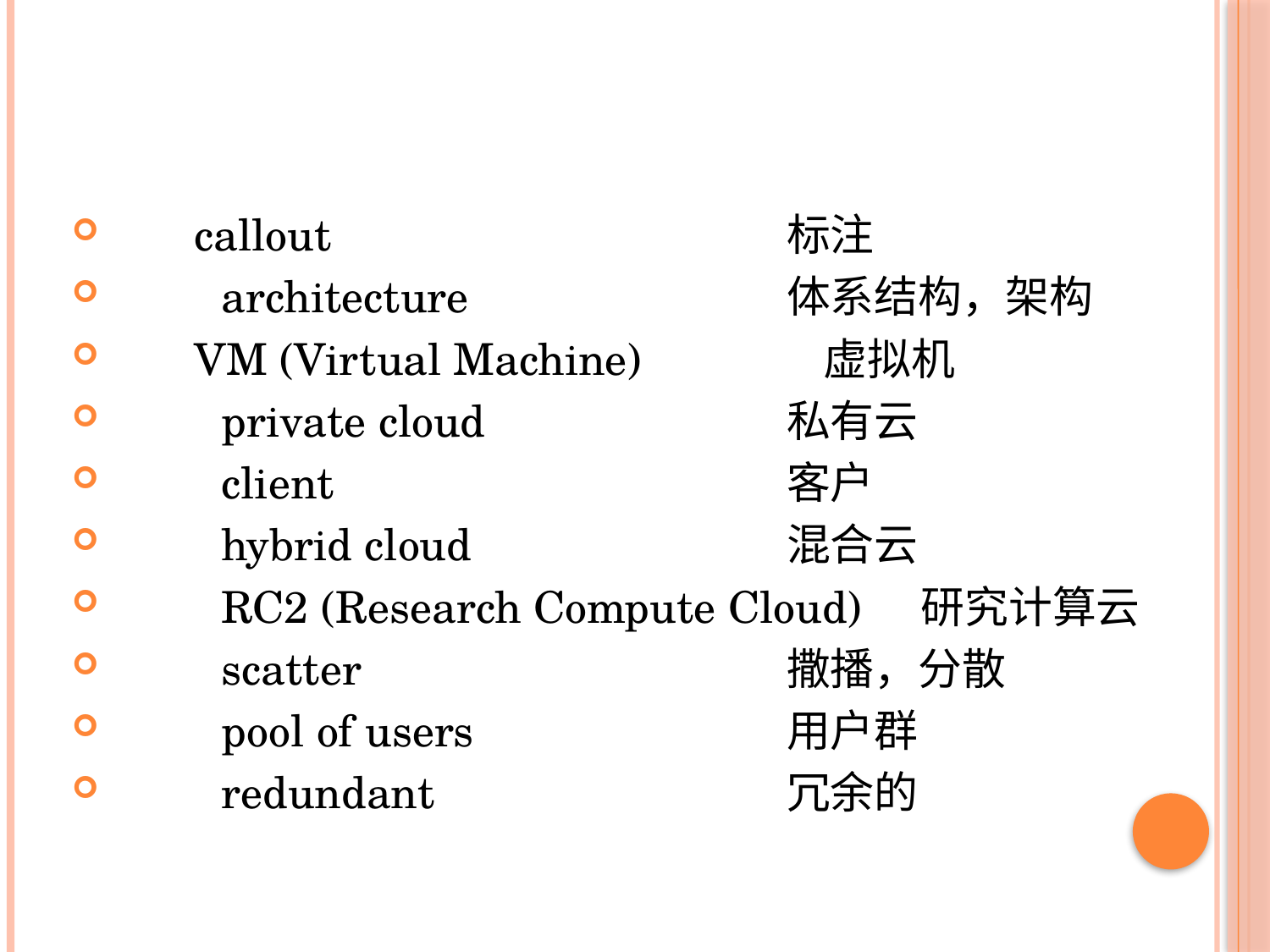

callout                              	标注
	architecture                        	体系结构，架构
       VM (Virtual Machine)              虚拟机
	private cloud                       	私有云
	client                               	客户
	hybrid cloud                        	混合云
	RC2 (Research Compute Cloud)    研究计算云
	scatter                             	撒播，分散
	pool of users                         	用户群
	redundant                           	冗余的